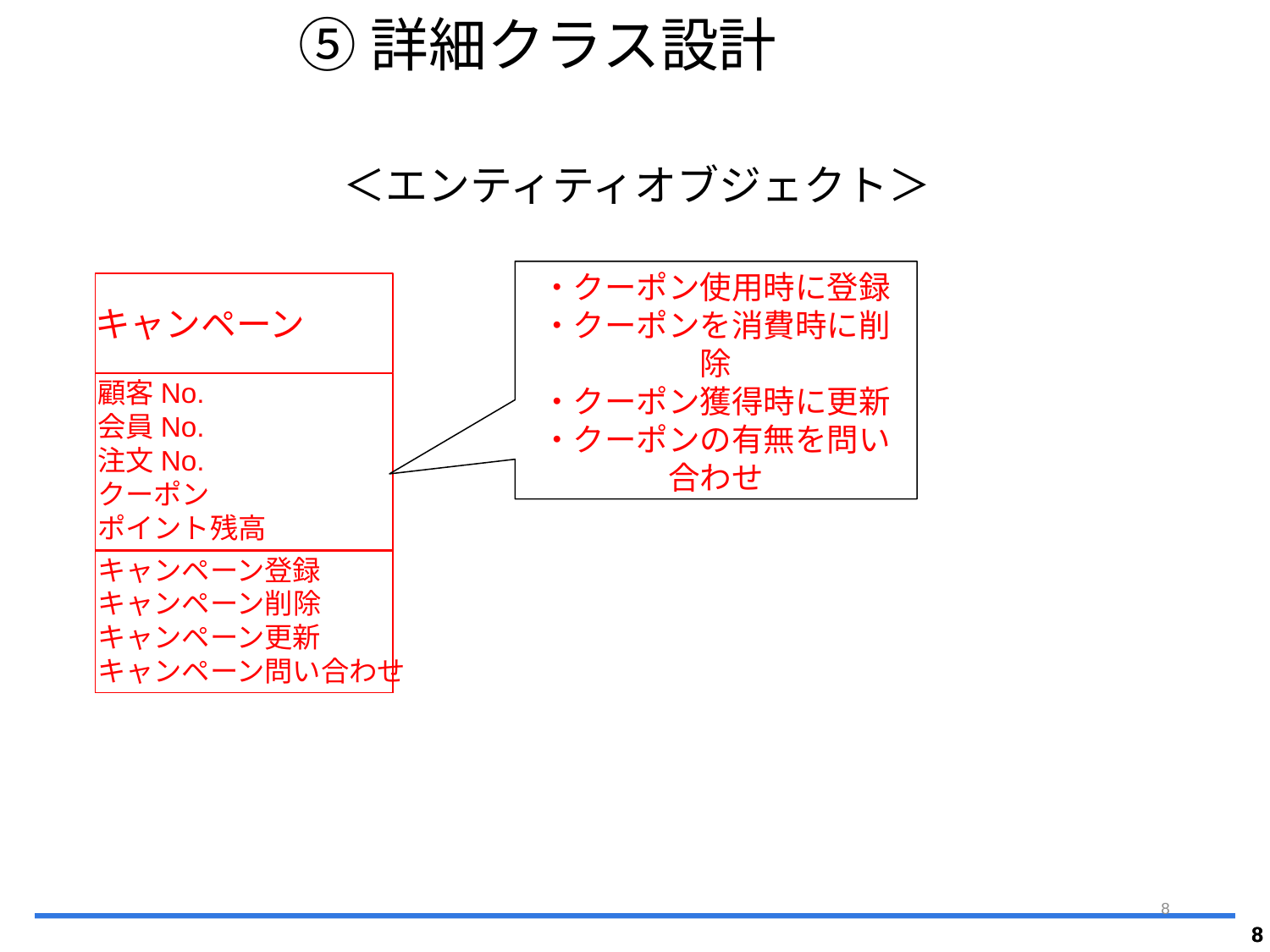

⑤詳細クラス設計
＜エンティティオブジェクト＞
・クーポン使用時に登録
・クーポンを消費時に削除
・クーポン獲得時に更新
・クーポンの有無を問い合わせ
キャンペーン
顧客No.
会員No.
注文No.
クーポン
ポイント残高

キャンペーン登録
キャンペーン削除
キャンペーン更新
キャンペーン問い合わせ
8
8
8